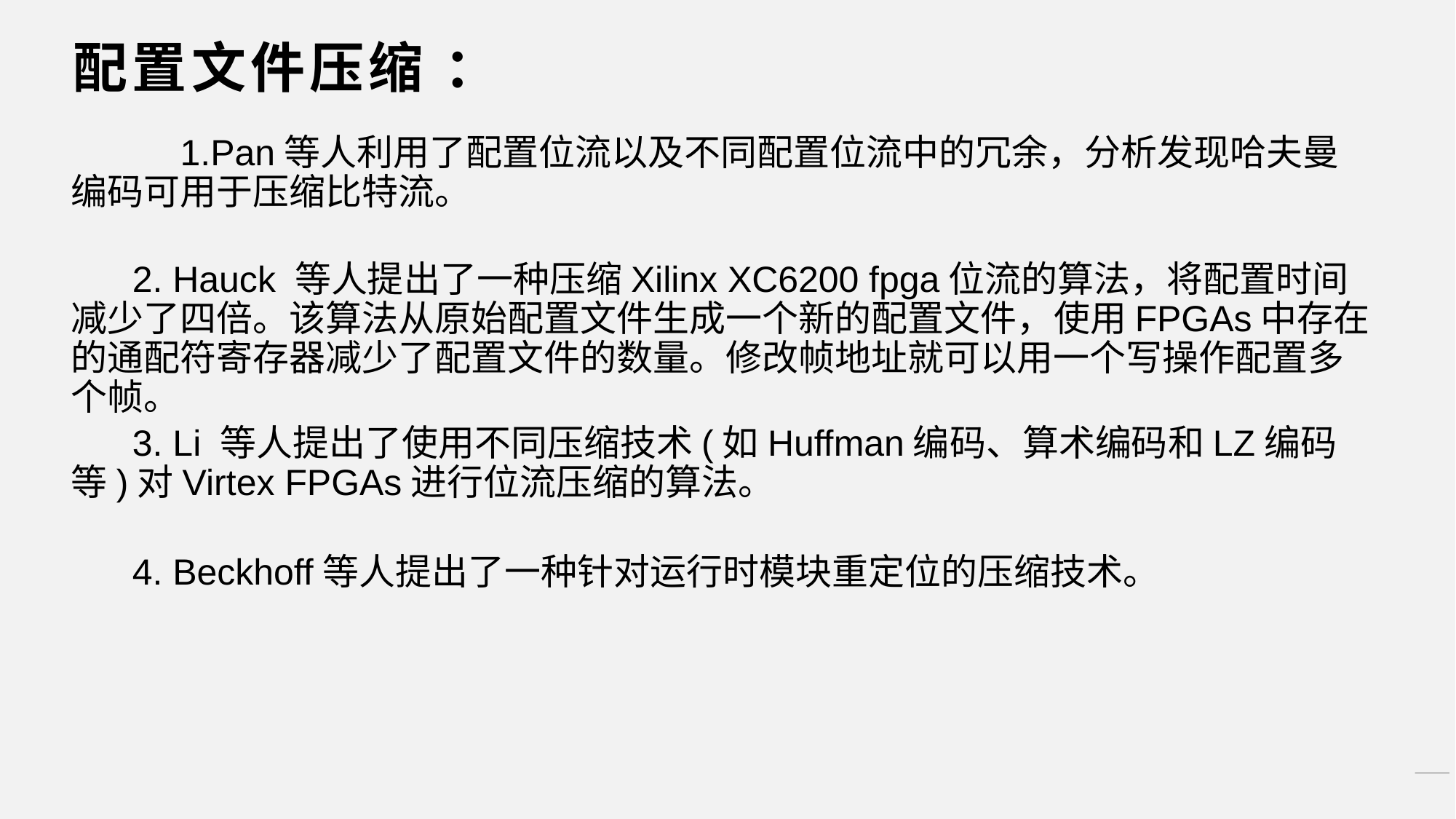

配置文件压缩 ：
	1.Pan等人利用了配置位流以及不同配置位流中的冗余，分析发现哈夫曼编码可用于压缩比特流。
      2. Hauck 等人提出了一种压缩Xilinx XC6200 fpga位流的算法，将配置时间减少了四倍。该算法从原始配置文件生成一个新的配置文件，使用FPGAs中存在的通配符寄存器减少了配置文件的数量。修改帧地址就可以用一个写操作配置多个帧。
      3. Li 等人提出了使用不同压缩技术(如Huffman编码、算术编码和LZ编码等)对Virtex FPGAs进行位流压缩的算法。
      4. Beckhoff等人提出了一种针对运行时模块重定位的压缩技术。